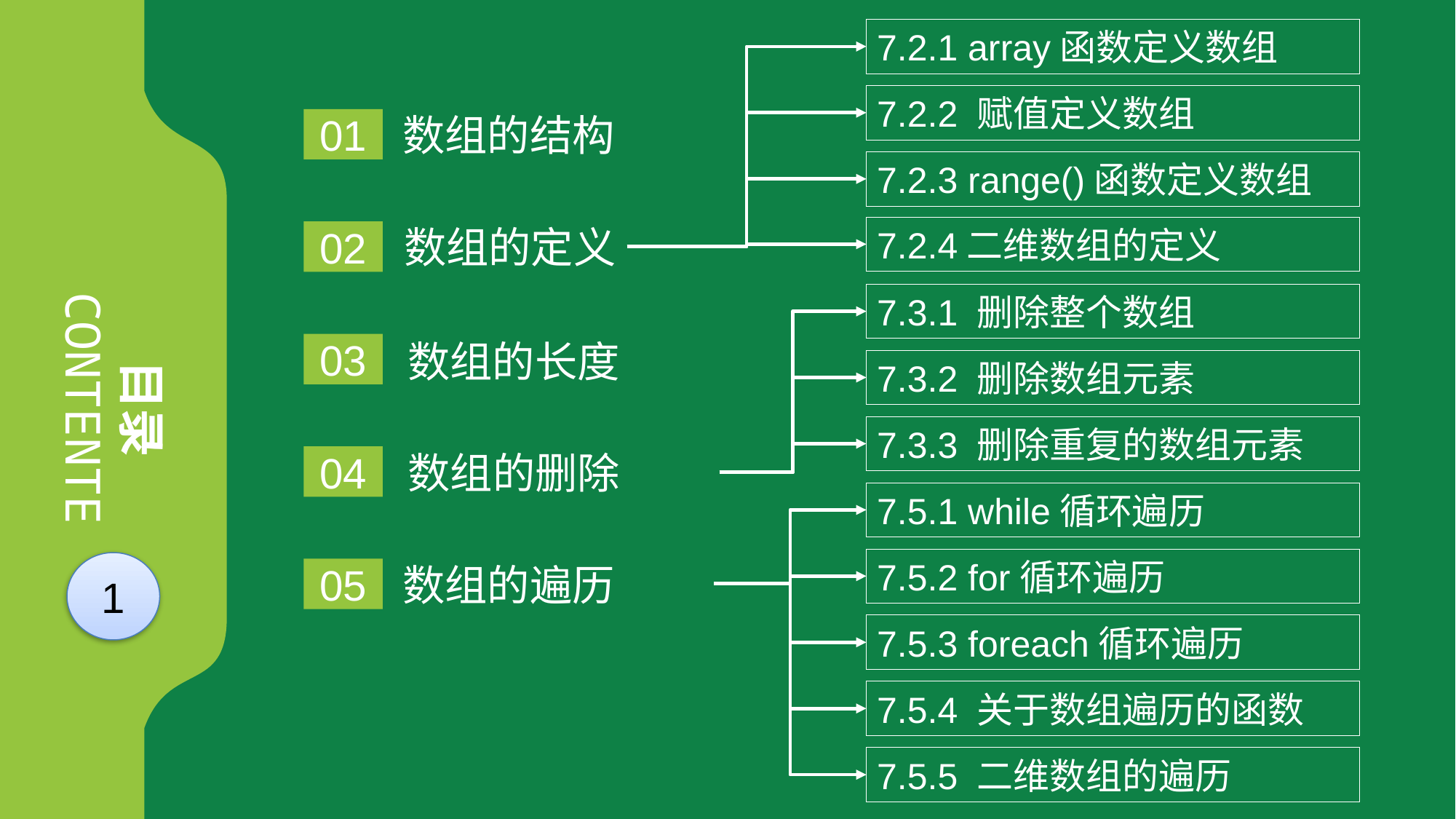

7.2.1 array函数定义数组
7.2.2 赋值定义数组
数组的结构
01
7.2.3 range()函数定义数组
数组的定义
7.2.4二维数组的定义
02
7.3.1 删除整个数组

数组的长度
03
目录
CONTENTE
7.3.2 删除数组元素
7.3.3 删除重复的数组元素
数组的删除
04
7.5.1 while循环遍历
7.5.2 for循环遍历
1
数组的遍历
05
7.5.3 foreach循环遍历
7.5.4 关于数组遍历的函数
7.5.5 二维数组的遍历